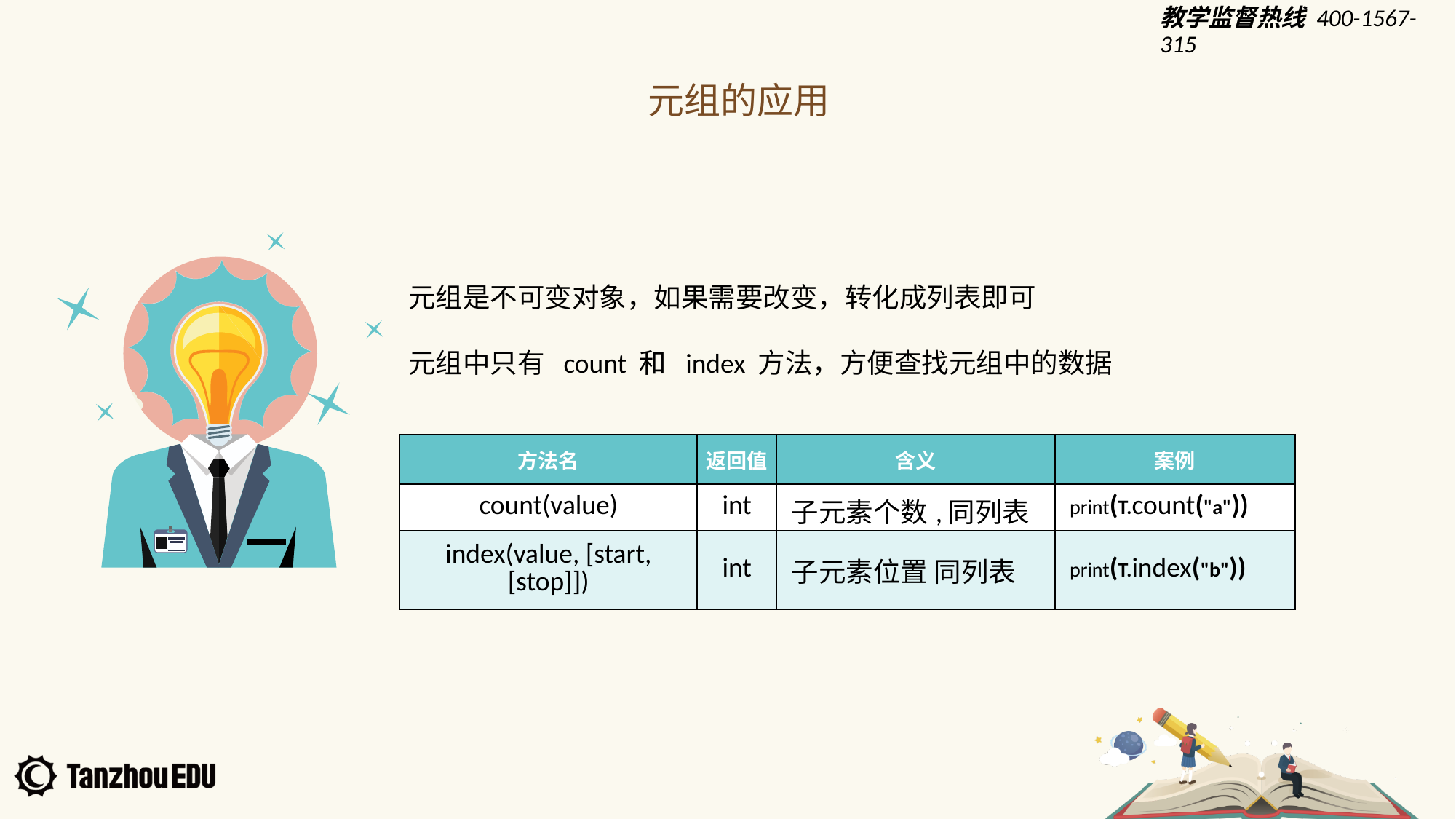

元组的应用

元组是不可变对象，如果需要改变，转化成列表即可

元组中只有  count 和  index 方法，方便查找元组中的数据
| 方法名 | 返回值 | 含义 | 案例 |
| --- | --- | --- | --- |
| count(value) | int | 子元素个数,同列表 | print(T.count("a")) |
| index(value, [start, [stop]]) | int | 子元素位置 同列表 | print(T.index("b")) |